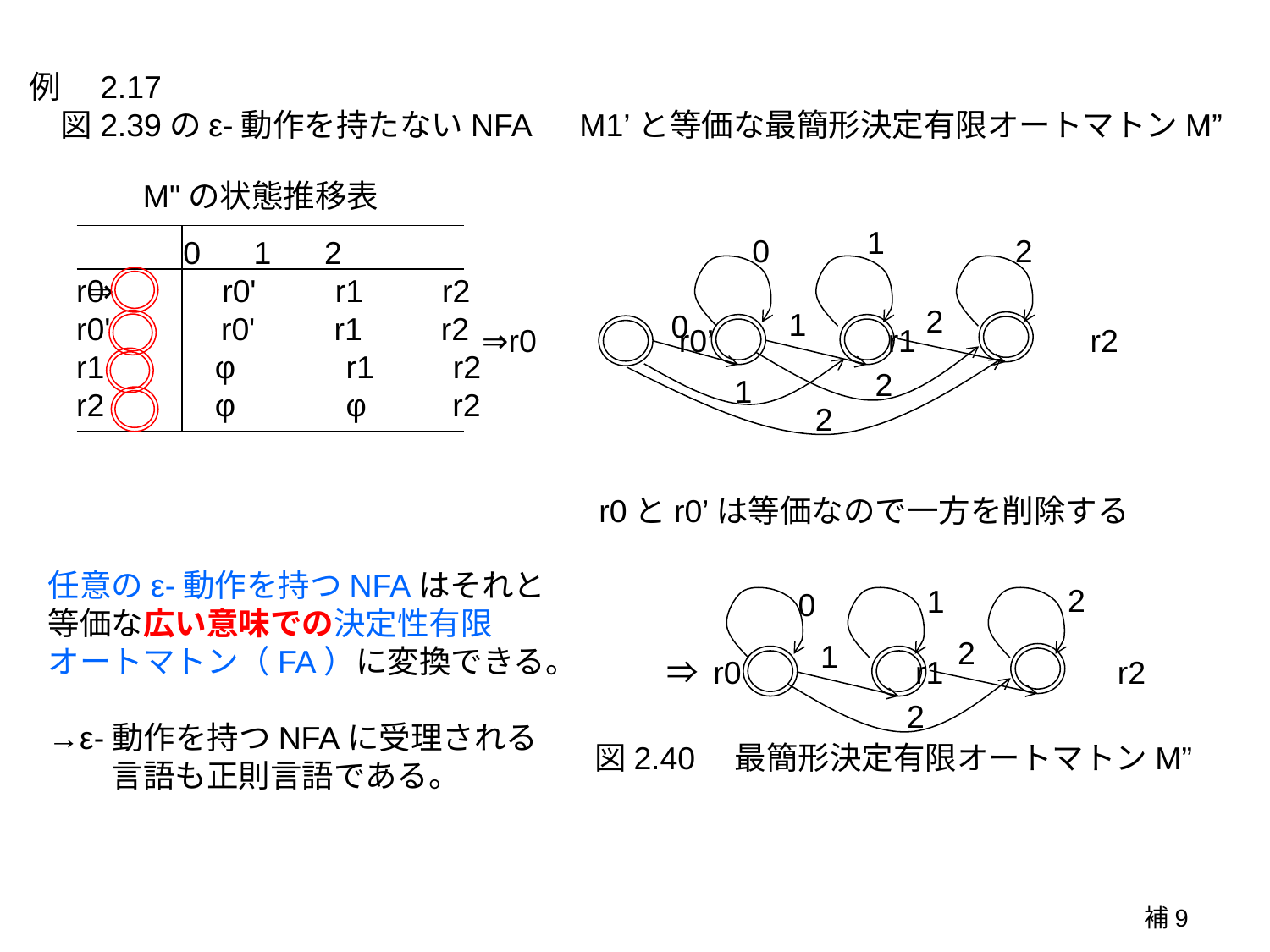

例　2.17
　図2.39のε-動作を持たないNFA　M1’と等価な最簡形決定有限オートマトンM”

M"の状態推移表
1
0
2
            0      1      2
r0　　　 r0'　　r1　　r2
r0'　　　r0'　　r1　　r2
r1　　　φ　　　r1　　r2
r2　　　φ　　　φ　 　r2

⇒

2
1
0

⇒r0　　　　r0’　　　　　r1　　　　　r2

2
1

2
r0とr0’は等価なので一方を削除する
任意のε-動作を持つNFAはそれと
等価な広い意味での決定性有限
オートマトン（FA）に変換できる。

→ε-動作を持つNFAに受理される
　　言語も正則言語である。
2
1
0

2
1

　 　　　  ⇒ r0　　　　　r1　　　　　r2

2
図2.40　最簡形決定有限オートマトンM”
補9